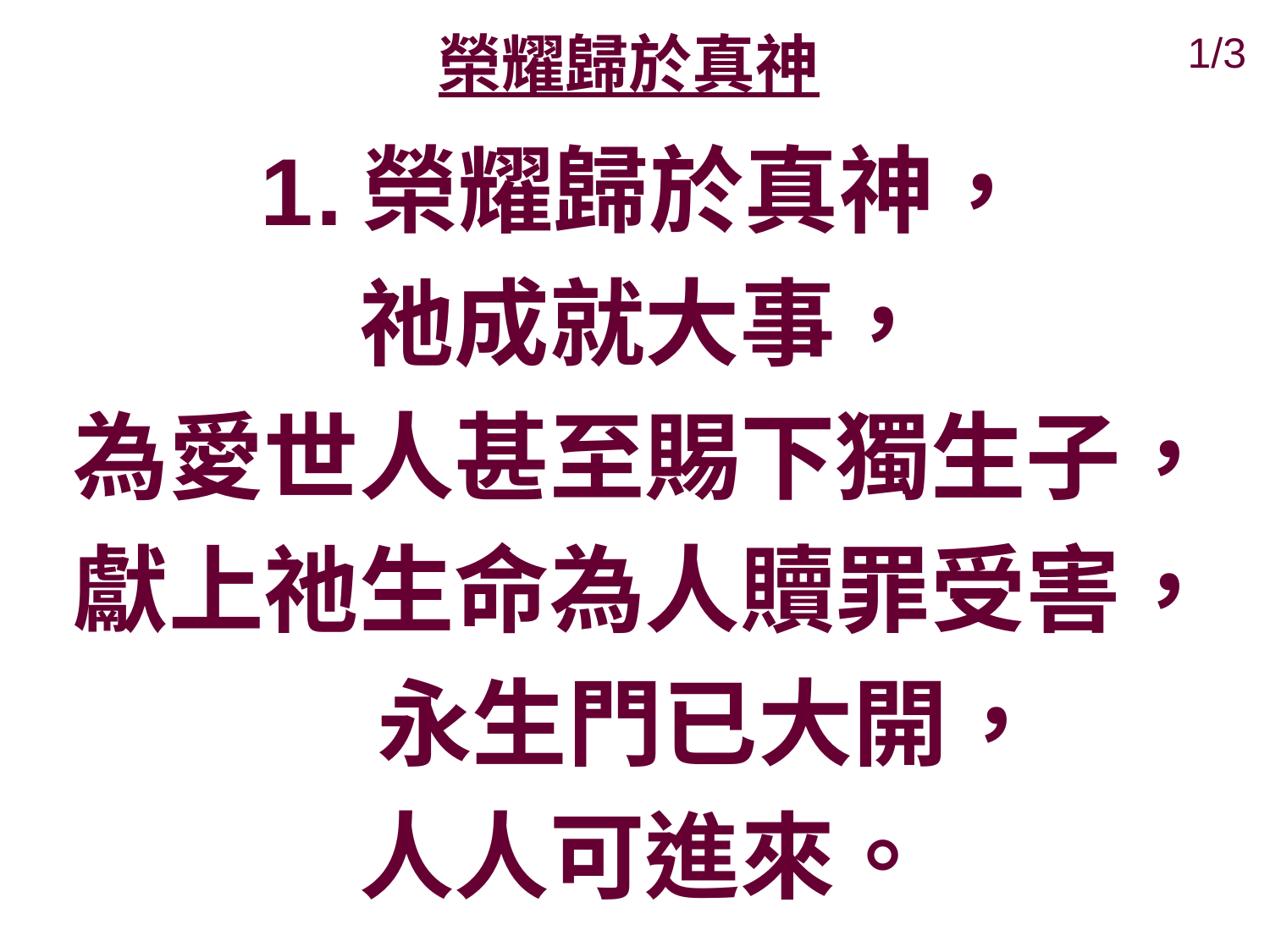

# 榮耀歸於真神
1/3
榮耀歸於真神，
祂成就大事，
為愛世人甚至賜下獨生子，
獻上祂生命為人贖罪受害，
     永生門已大開，
人人可進來。